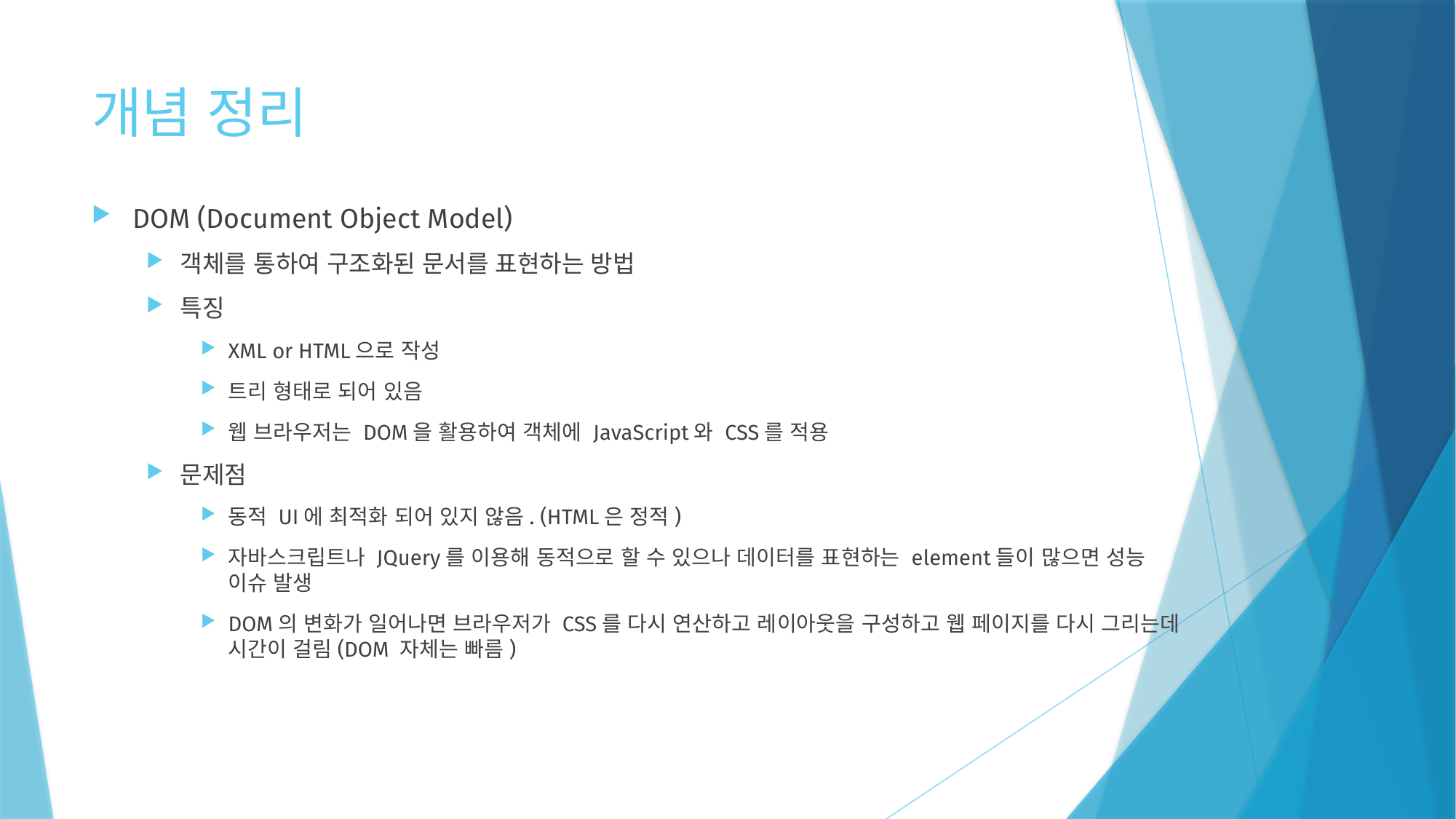

# 개념 정리
DOM (Document Object Model)
객체를 통하여 구조화된 문서를 표현하는 방법
특징
XML or HTML으로 작성
트리 형태로 되어 있음
웹 브라우저는 DOM을 활용하여 객체에 JavaScript와 CSS를 적용
문제점
동적 UI에 최적화 되어 있지 않음. (HTML은 정적)
자바스크립트나 JQuery를 이용해 동적으로 할 수 있으나 데이터를 표현하는 element들이 많으면 성능 이슈 발생
DOM의 변화가 일어나면 브라우저가 CSS를 다시 연산하고 레이아웃을 구성하고 웹 페이지를 다시 그리는데 시간이 걸림(DOM 자체는 빠름)